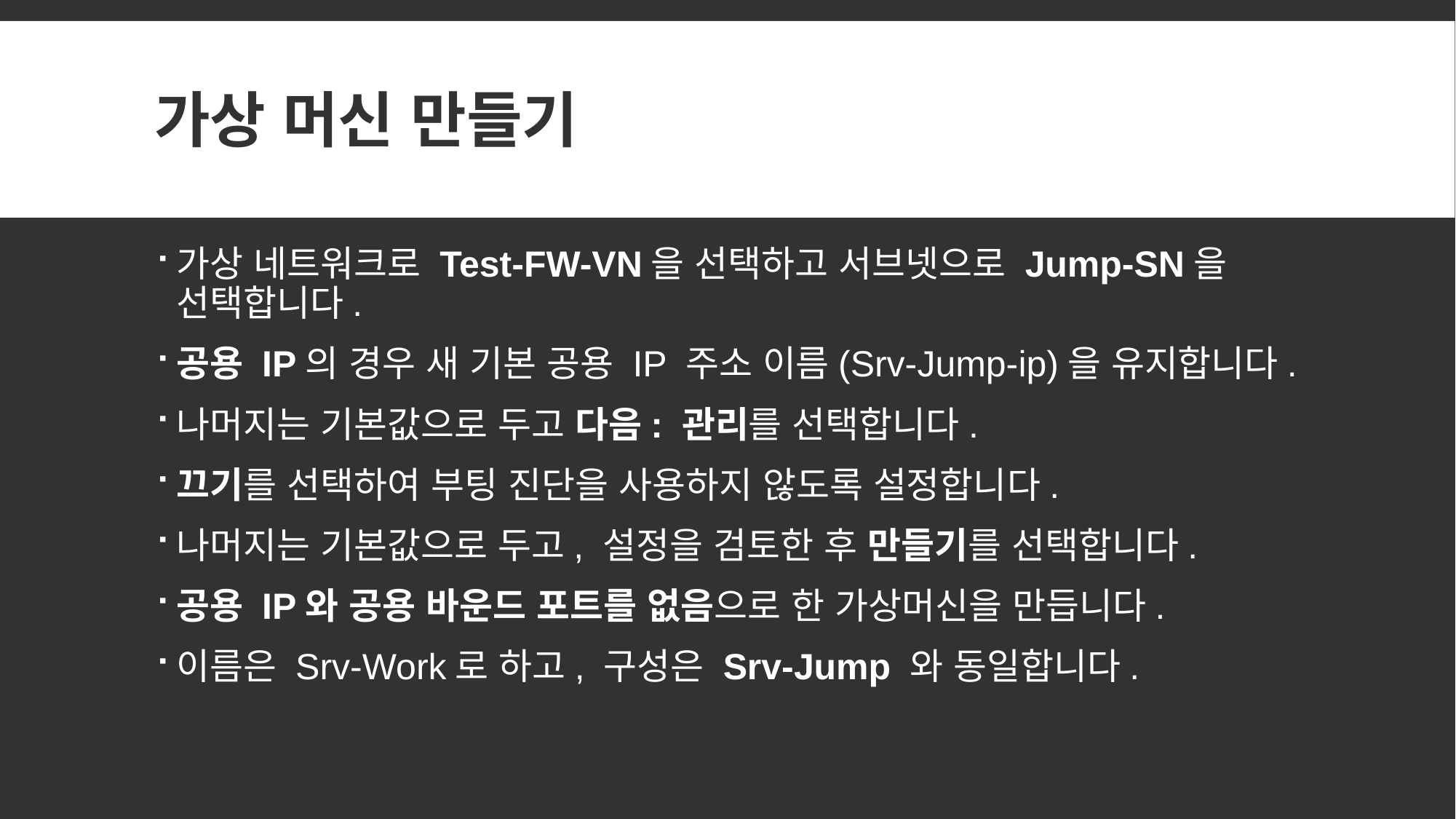

# 가상 머신 만들기
가상 네트워크로 Test-FW-VN을 선택하고 서브넷으로 Jump-SN을 선택합니다.
공용 IP의 경우 새 기본 공용 IP 주소 이름(Srv-Jump-ip)을 유지합니다.
나머지는 기본값으로 두고 다음: 관리를 선택합니다.
끄기를 선택하여 부팅 진단을 사용하지 않도록 설정합니다.
나머지는 기본값으로 두고, 설정을 검토한 후 만들기를 선택합니다.
공용 IP와 공용 바운드 포트를 없음으로 한 가상머신을 만듭니다.
이름은 Srv-Work로 하고, 구성은 Srv-Jump 와 동일합니다.